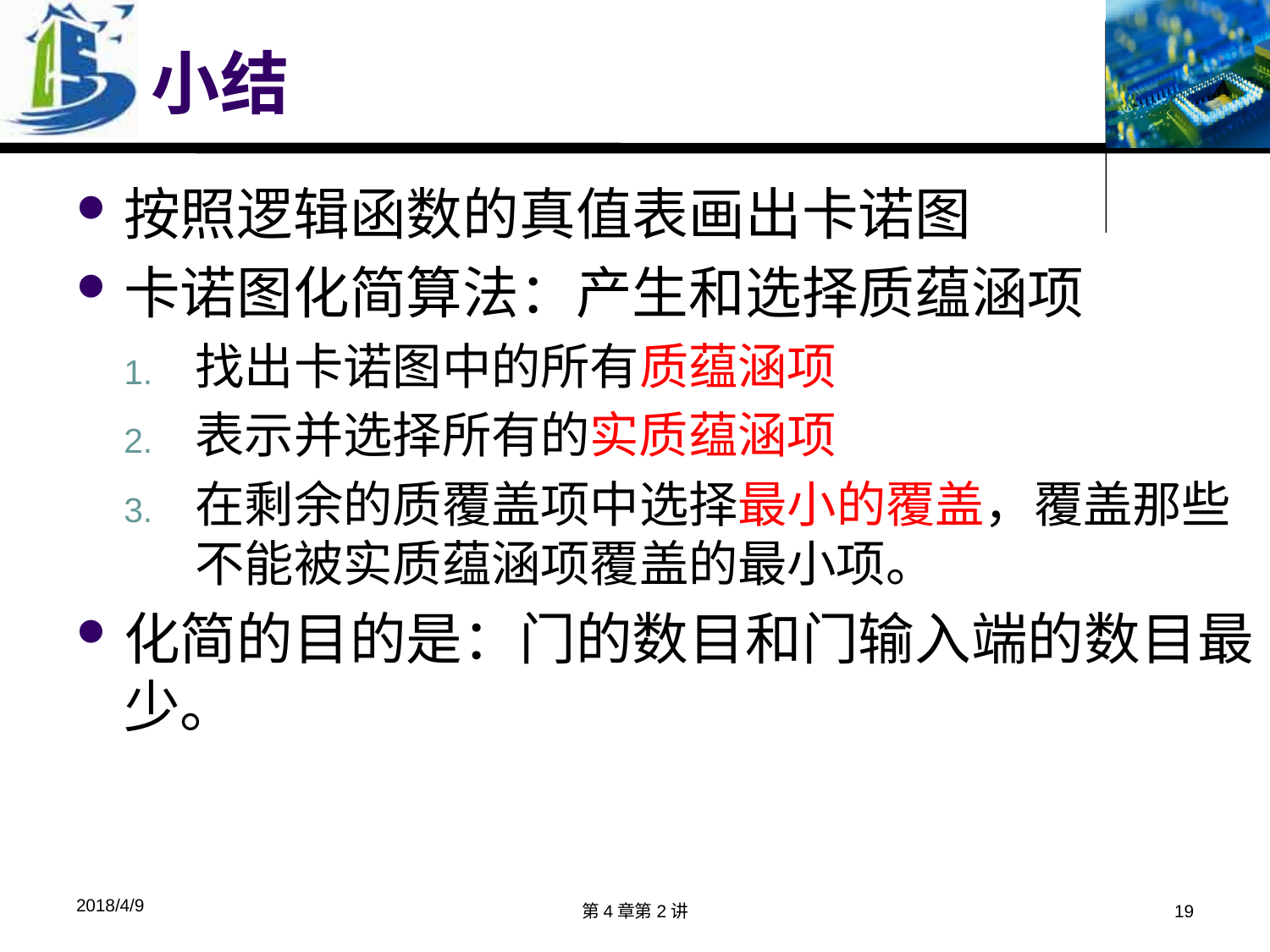

# 小结
按照逻辑函数的真值表画出卡诺图
卡诺图化简算法：产生和选择质蕴涵项
找出卡诺图中的所有质蕴涵项
表示并选择所有的实质蕴涵项
在剩余的质覆盖项中选择最小的覆盖，覆盖那些不能被实质蕴涵项覆盖的最小项。
化简的目的是：门的数目和门输入端的数目最少。
2018/4/9
第4章第2讲
19